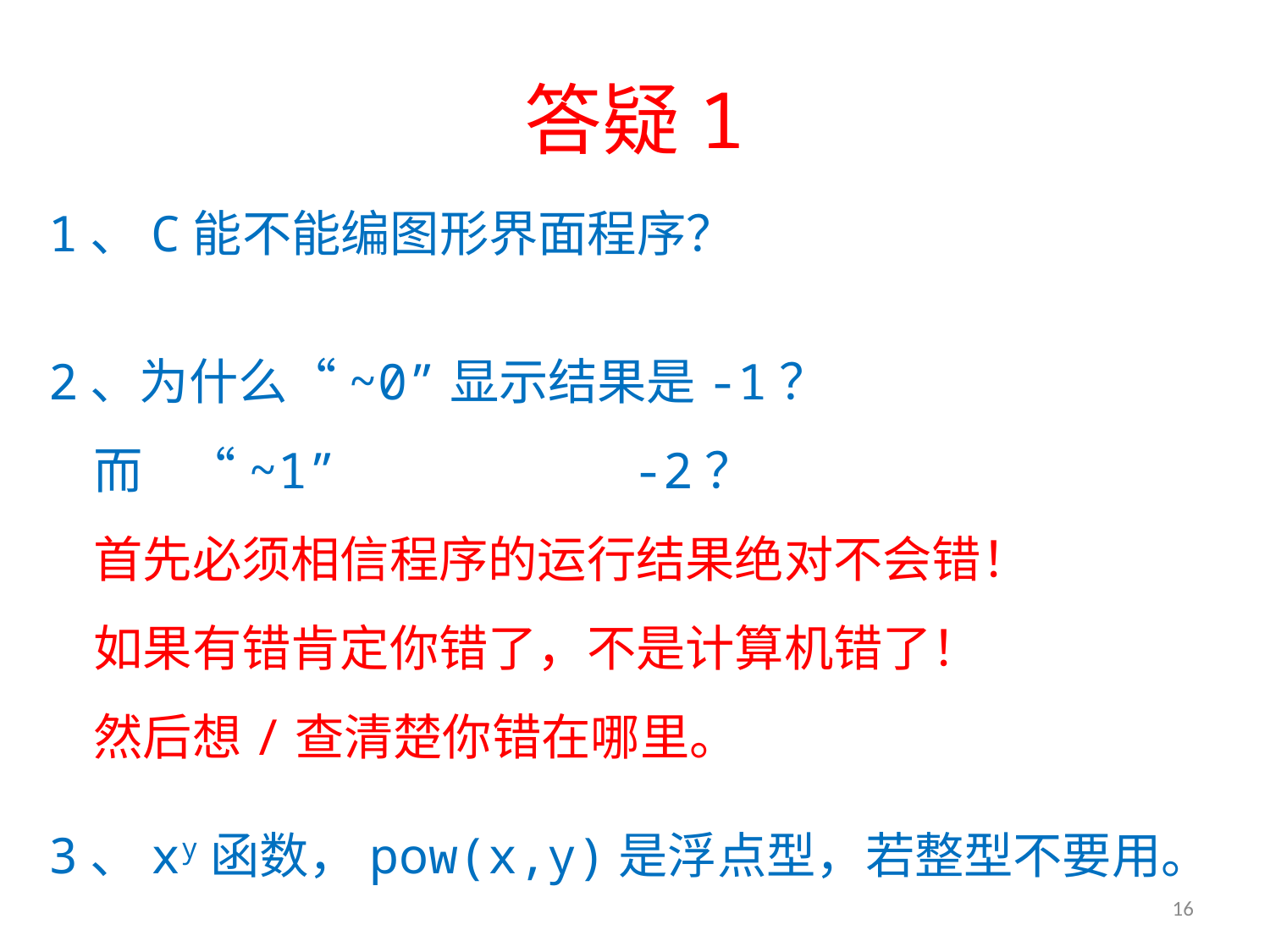

# 答疑1
1、C能不能编图形界面程序？

2、为什么“~0”显示结果是-1？
   而    “~1”          -2？
   首先必须相信程序的运行结果绝对不会错！
   如果有错肯定你错了，不是计算机错了！
   然后想/查清楚你错在哪里。

3、xy函数，pow(x,y)是浮点型，若整型不要用。
16